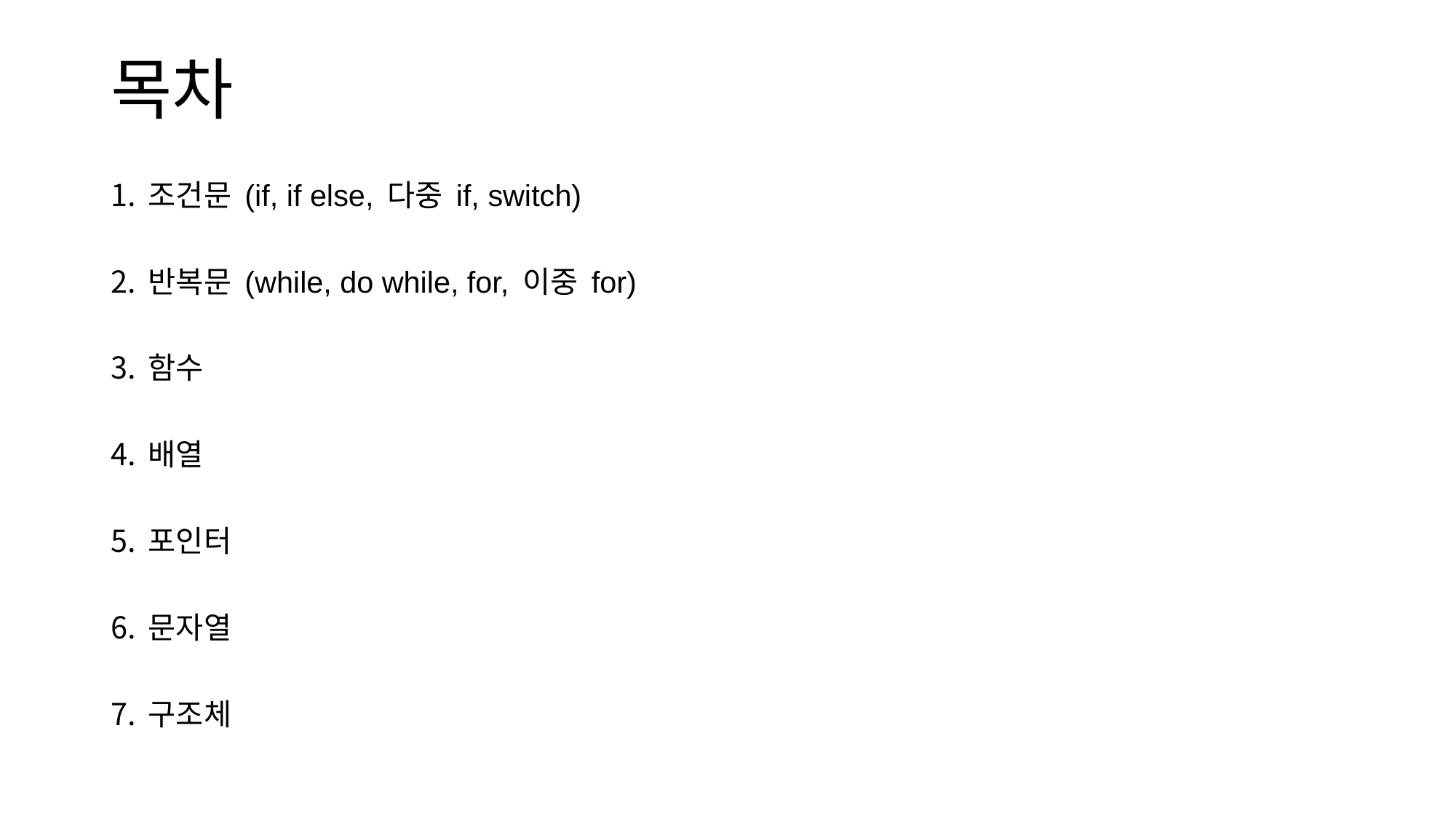

# 목차

조건문 (if, if else, 다중 if, switch)

반복문 (while, do while, for, 이중 for)

함수

배열

포인터

문자열

구조체